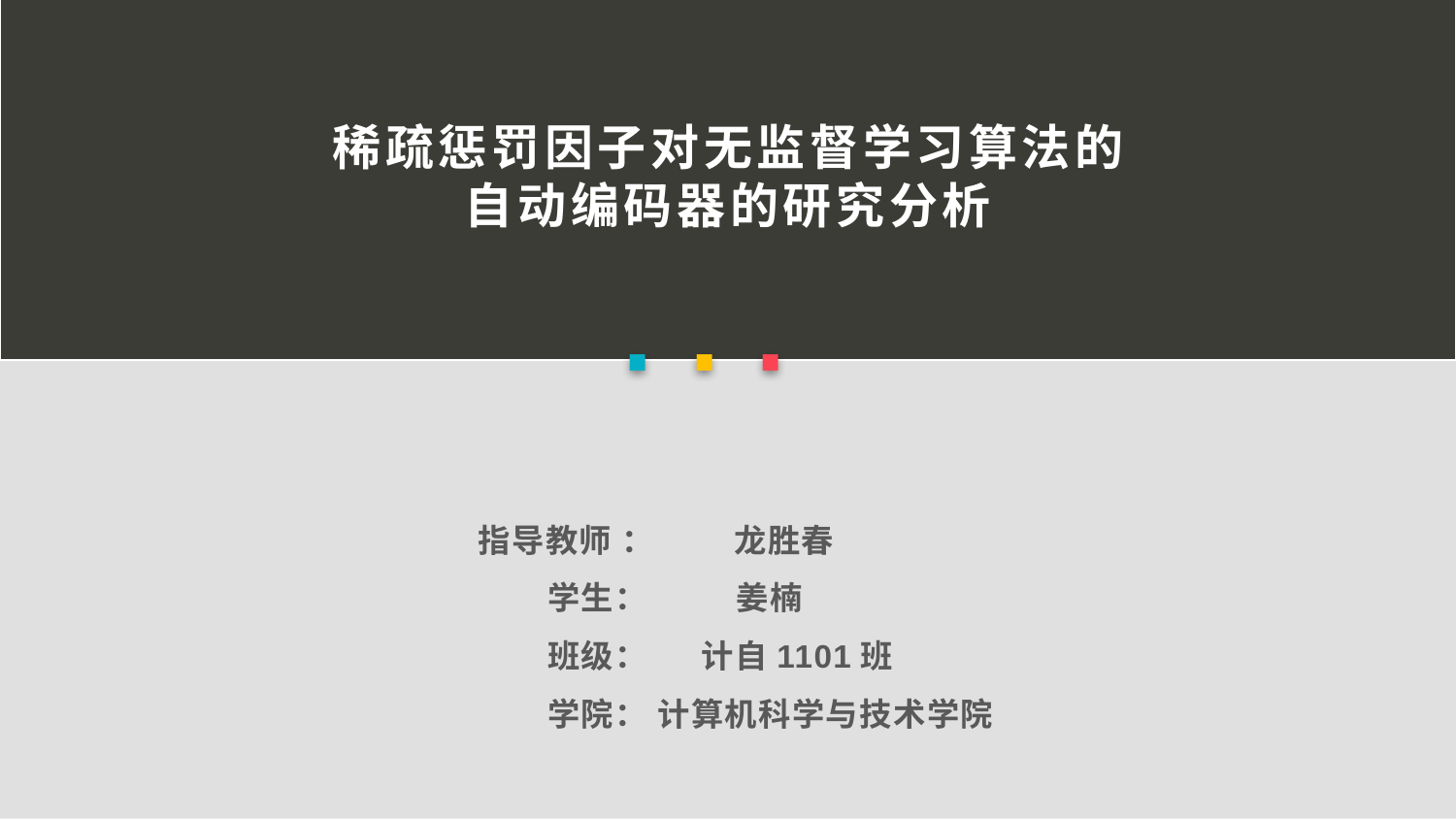

稀疏惩罚因子对无监督学习算法的
自动编码器的研究分析
· · ·
指导教师 ：         龙胜春
       学生：          姜楠
       班级：      计自1101班
       学院： 计算机科学与技术学院